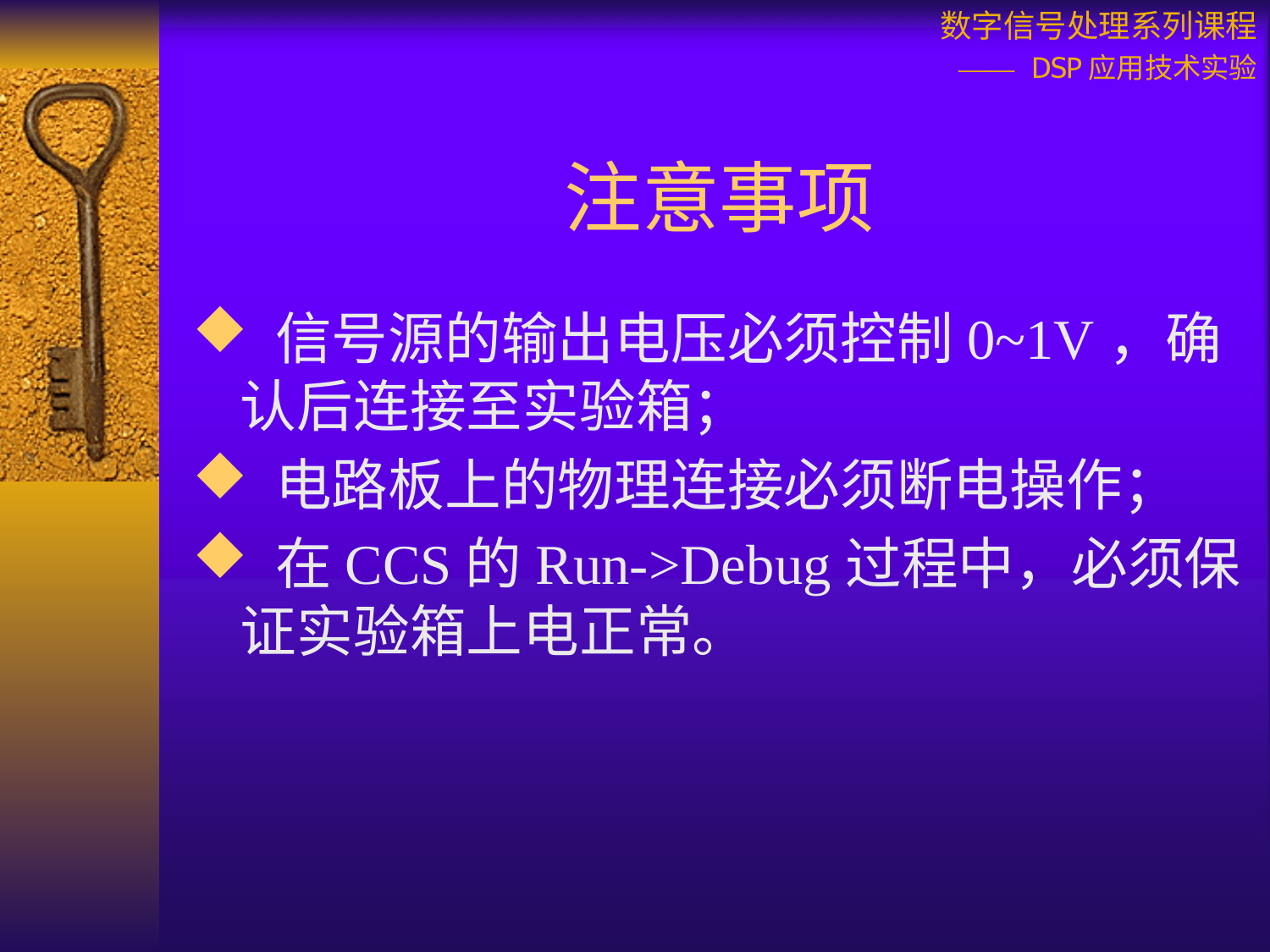

# 注意事项
 信号源的输出电压必须控制0~1V，确认后连接至实验箱；
 电路板上的物理连接必须断电操作；
 在CCS的Run->Debug过程中，必须保证实验箱上电正常。